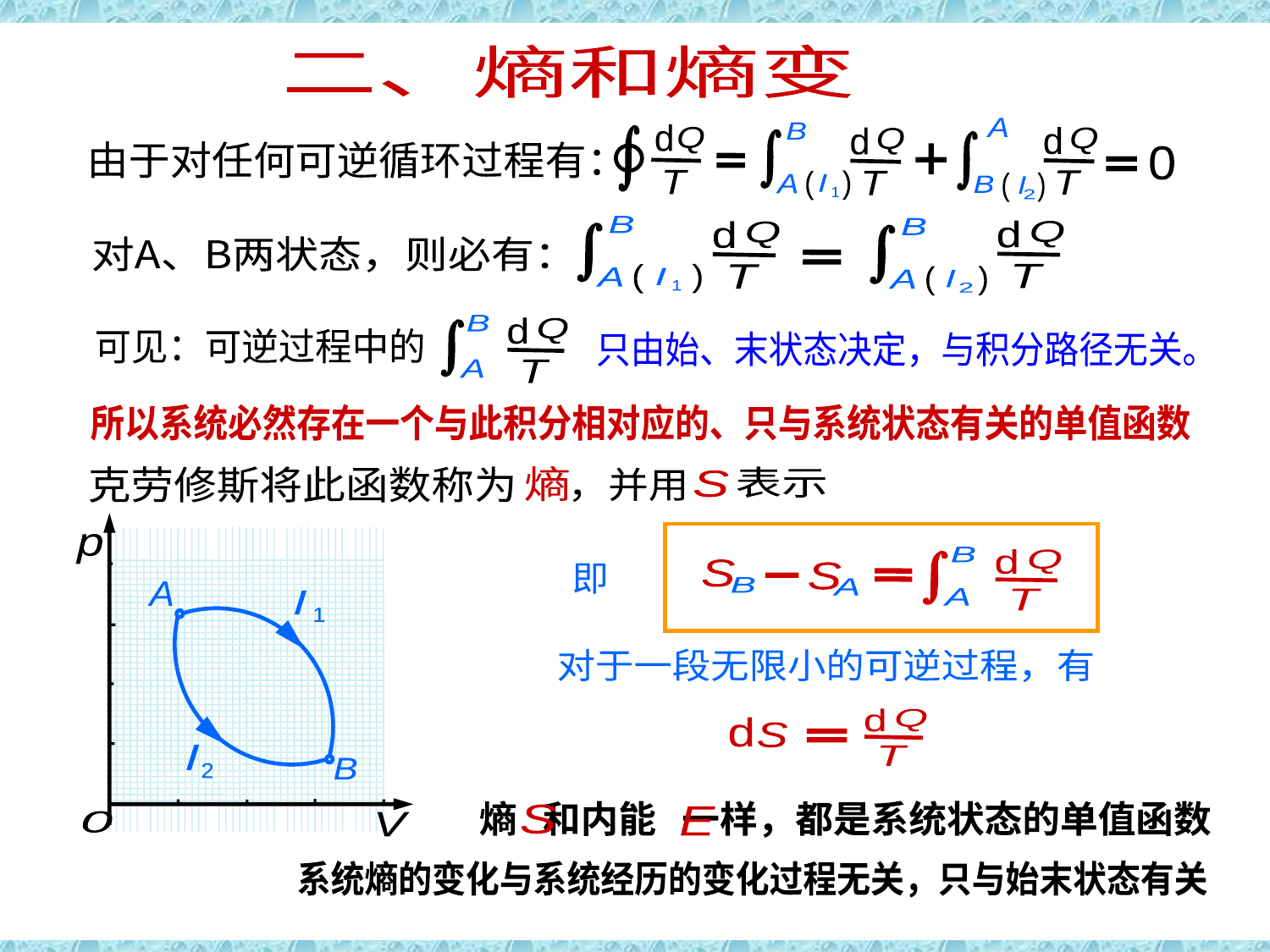

态函数熵
二、熵和熵变
A
B
d
Q

T

d
Q

T
d
Q

T

0

(
(
(
(
A
l
1
B
l
2
由于对任何可逆循环过程有：
B
B
d
Q

T

(
(
l
2
A
d
Q

T

(
(
l
1
A
对A、B两状态，则必有：
B
d
Q

T

A
可见：可逆过程中的
只由始、末状态决定，与积分路径无关。
所以系统必然存在一个与此积分相对应的、只与系统状态有关的单值函数
熵
克劳修斯将此函数称为
表示
，并用
S

B
d
Q

T

S
S
即

B
A
A
对于一段无限小的可逆过程，有
d
Q
d
S

T
p

A
l
1

l
2

B

0
V
熵   和内能   一样，都是系统状态的单值函数
S
E
系统熵的变化与系统经历的变化过程无关，只与始末状态有关